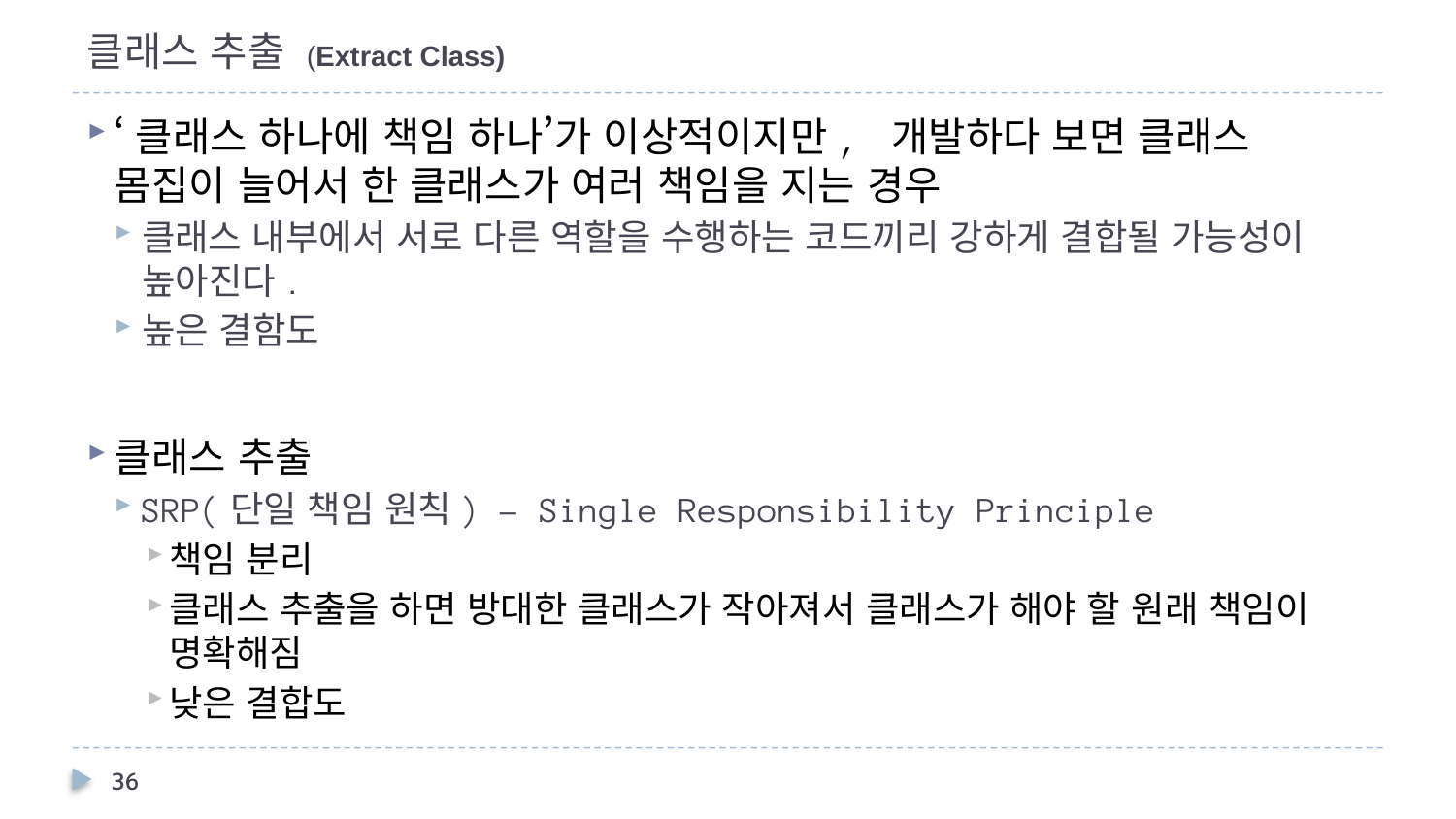

# 클래스 추출 (Extract Class)
‘클래스 하나에 책임 하나’가 이상적이지만, 개발하다 보면 클래스 몸집이 늘어서 한 클래스가 여러 책임을 지는 경우
클래스 내부에서 서로 다른 역할을 수행하는 코드끼리 강하게 결합될 가능성이 높아진다.
높은 결함도

클래스 추출
SRP(단일 책임 원칙) - Single Responsibility Principle
책임 분리
클래스 추출을 하면 방대한 클래스가 작아져서 클래스가 해야 할 원래 책임이 명확해짐
낮은 결합도
36